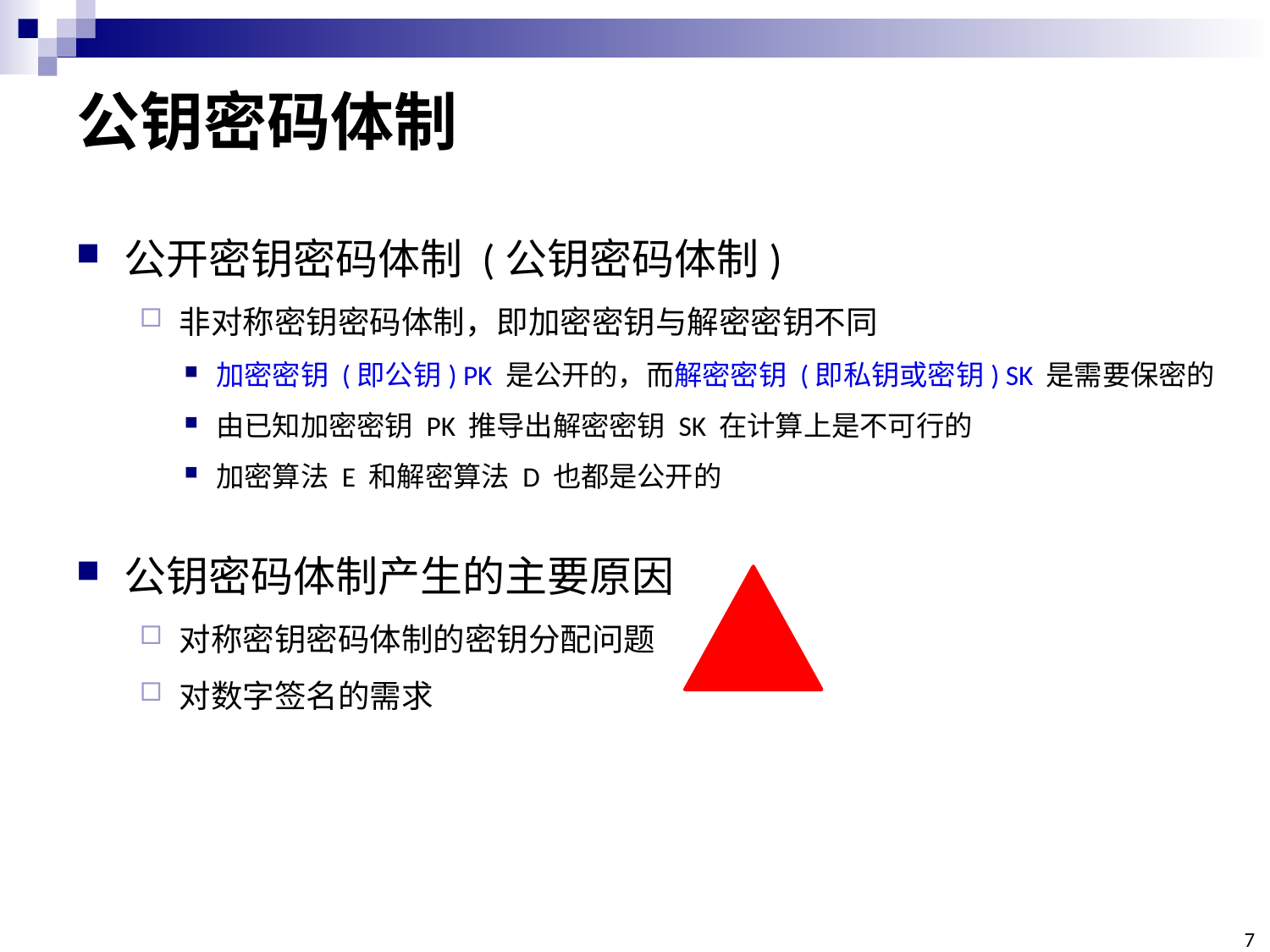

# 公钥密码体制
公开密钥密码体制 (公钥密码体制)
非对称密钥密码体制，即加密密钥与解密密钥不同
加密密钥 (即公钥) PK 是公开的，而解密密钥 (即私钥或密钥) SK 是需要保密的
由已知加密密钥 PK 推导出解密密钥 SK 在计算上是不可行的
加密算法 E 和解密算法 D 也都是公开的
公钥密码体制产生的主要原因
对称密钥密码体制的密钥分配问题
对数字签名的需求

7